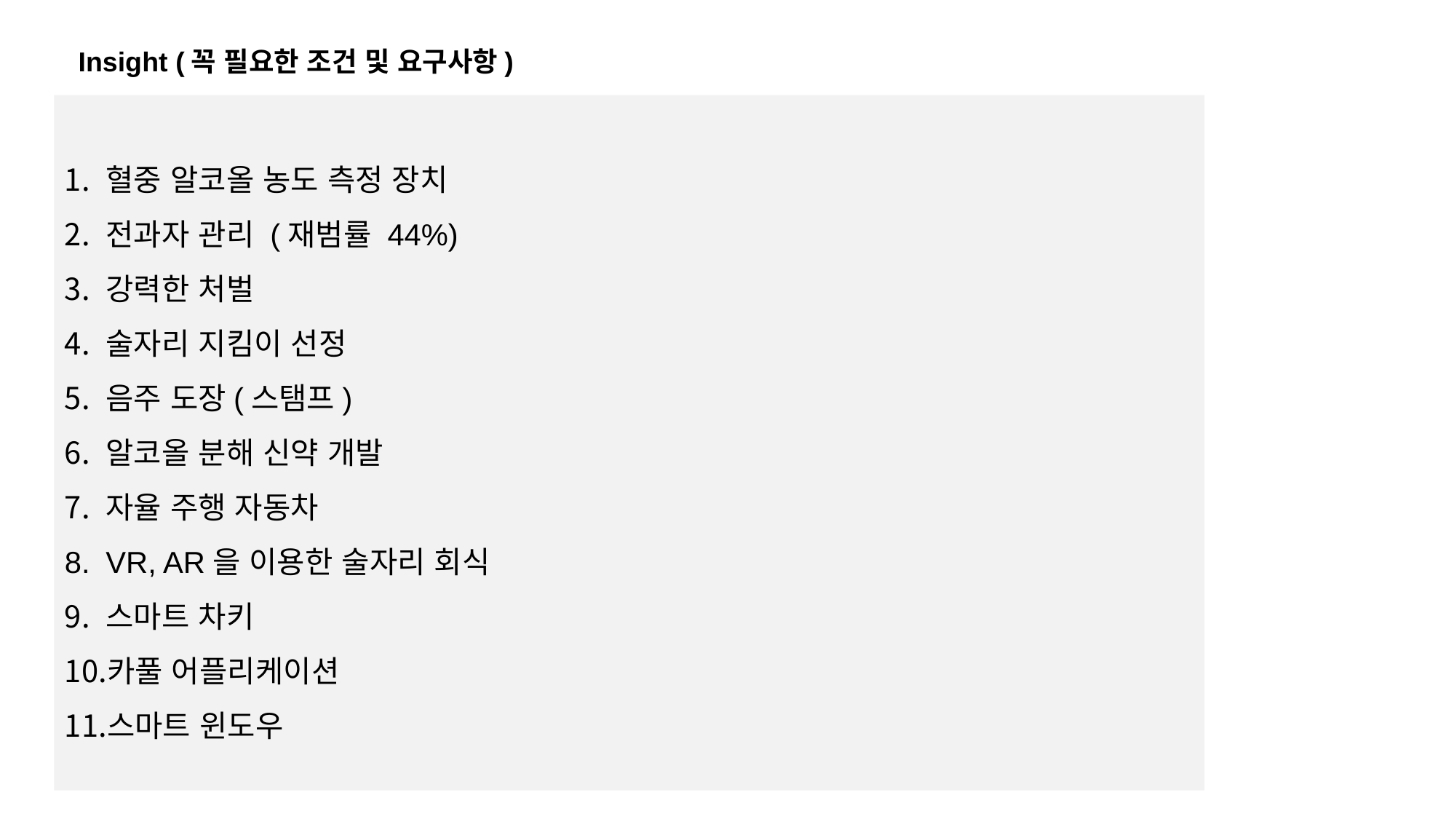

Insight (꼭 필요한 조건 및 요구사항)
혈중 알코올 농도 측정 장치
전과자 관리 (재범률 44%)
강력한 처벌
술자리 지킴이 선정
음주 도장(스탬프)
알코올 분해 신약 개발
자율 주행 자동차
VR, AR을 이용한 술자리 회식
스마트 차키
카풀 어플리케이션
스마트 윈도우